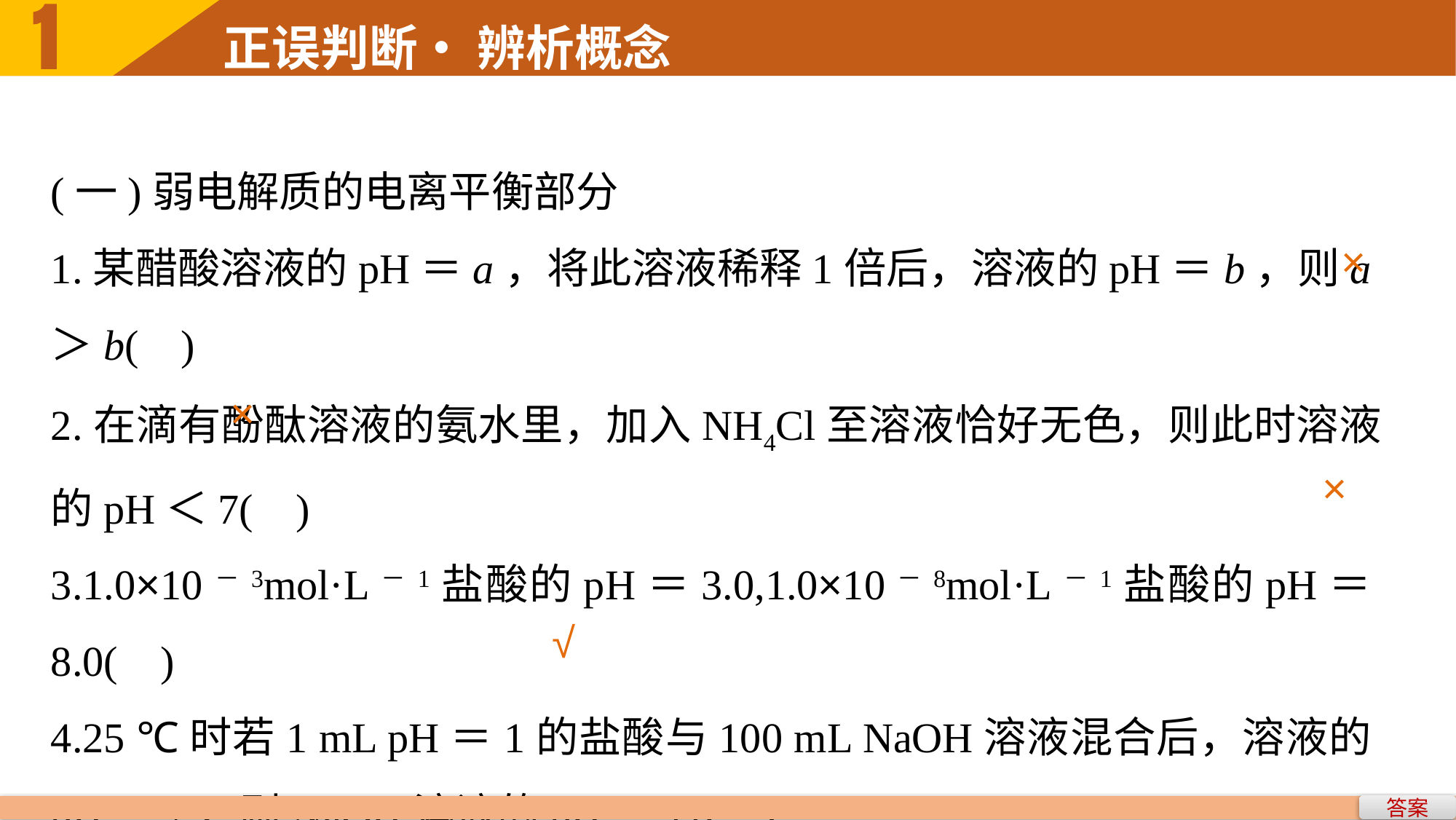

1
正误判断• 辨析概念

(一)弱电解质的电离平衡部分
1.某醋酸溶液的pH＝a，将此溶液稀释1倍后，溶液的pH＝b，则a＞b(    )
2.在滴有酚酞溶液的氨水里，加入NH4Cl至溶液恰好无色，则此时溶液的pH＜7(    )
3.1.0×10－3mol·L－1盐酸的pH＝3.0,1.0×10－8mol·L－1盐酸的pH＝8.0(    )
4.25 ℃时若1 mL pH＝1的盐酸与100 mL NaOH溶液混合后，溶液的pH＝7，则NaOH溶液的pH＝11(    )
×
×
×
√
答案